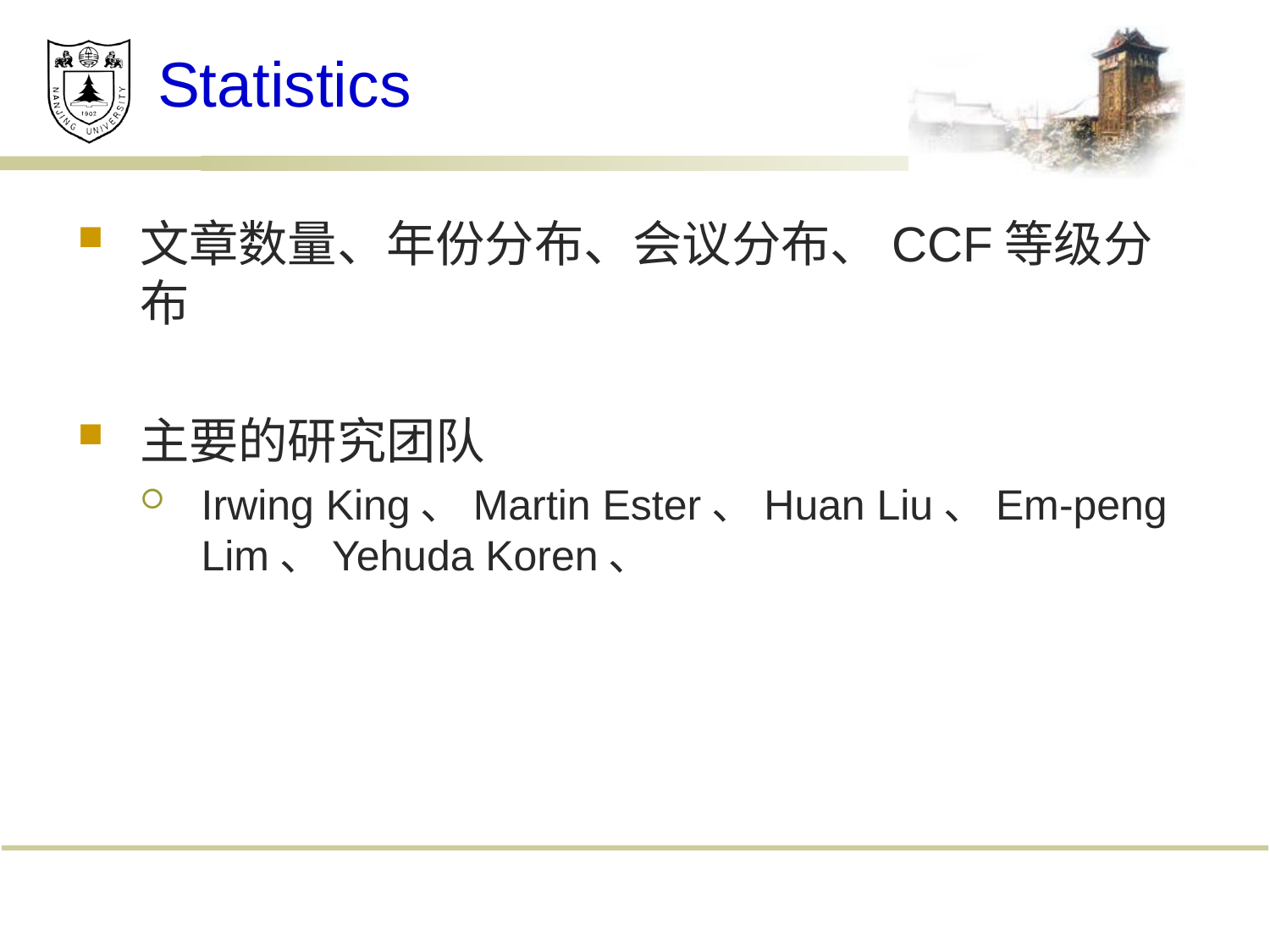

# Statistics
文章数量、年份分布、会议分布、CCF等级分布

主要的研究团队
Irwing King、Martin Ester、Huan Liu、Em-peng Lim、Yehuda Koren、